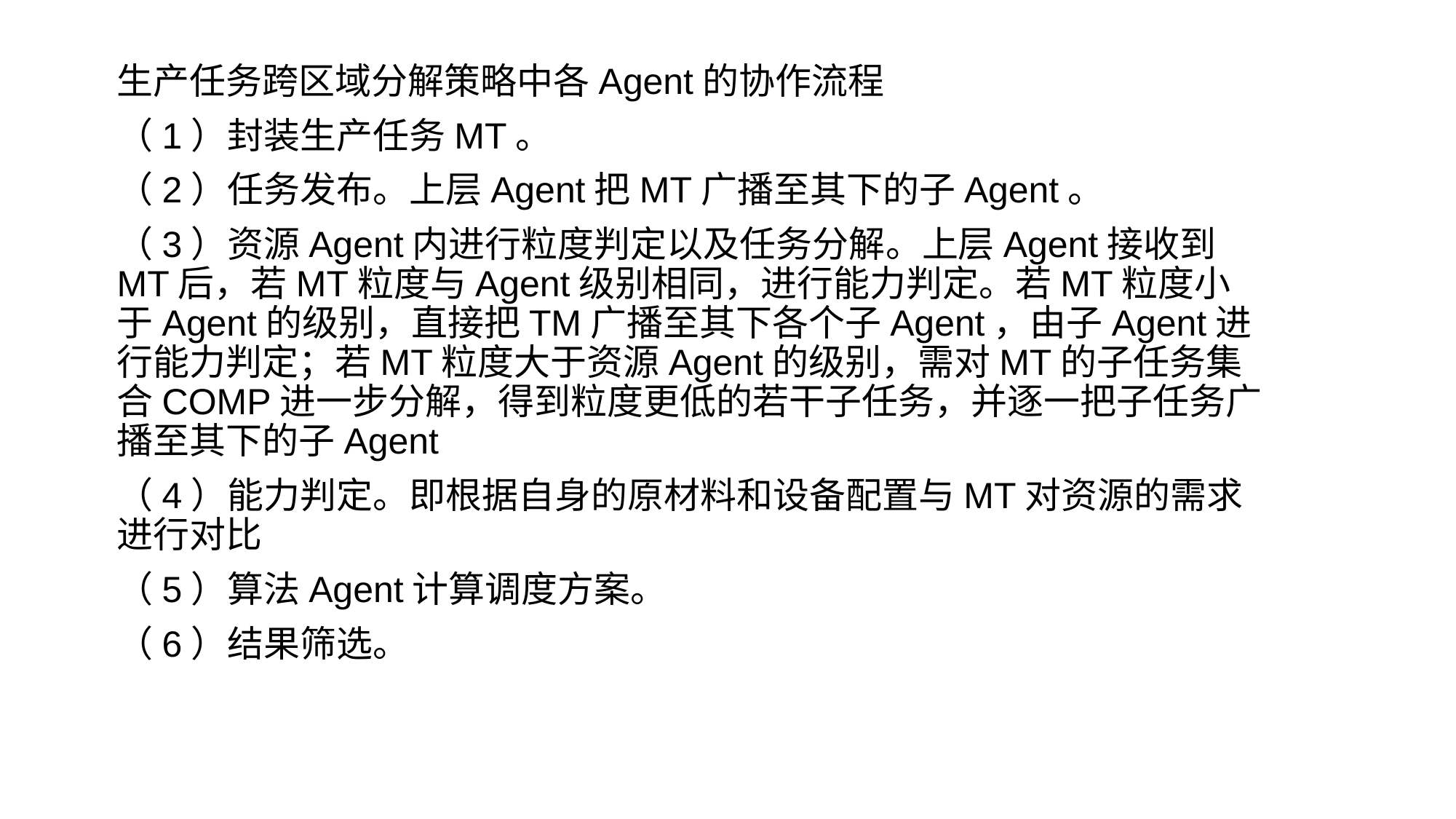

生产任务跨区域分解策略中各Agent的协作流程
（1）封装生产任务MT。
（2）任务发布。上层Agent把MT广播至其下的子Agent。
（3）资源Agent内进行粒度判定以及任务分解。上层Agent接收到MT后，若MT粒度与Agent级别相同，进行能力判定。若MT粒度小于Agent的级别，直接把TM广播至其下各个子Agent，由子Agent进行能力判定；若MT粒度大于资源Agent的级别，需对MT的子任务集合COMP进一步分解，得到粒度更低的若干子任务，并逐一把子任务广播至其下的子Agent
（4）能力判定。即根据自身的原材料和设备配置与MT对资源的需求进行对比
（5）算法Agent计算调度方案。
（6）结果筛选。